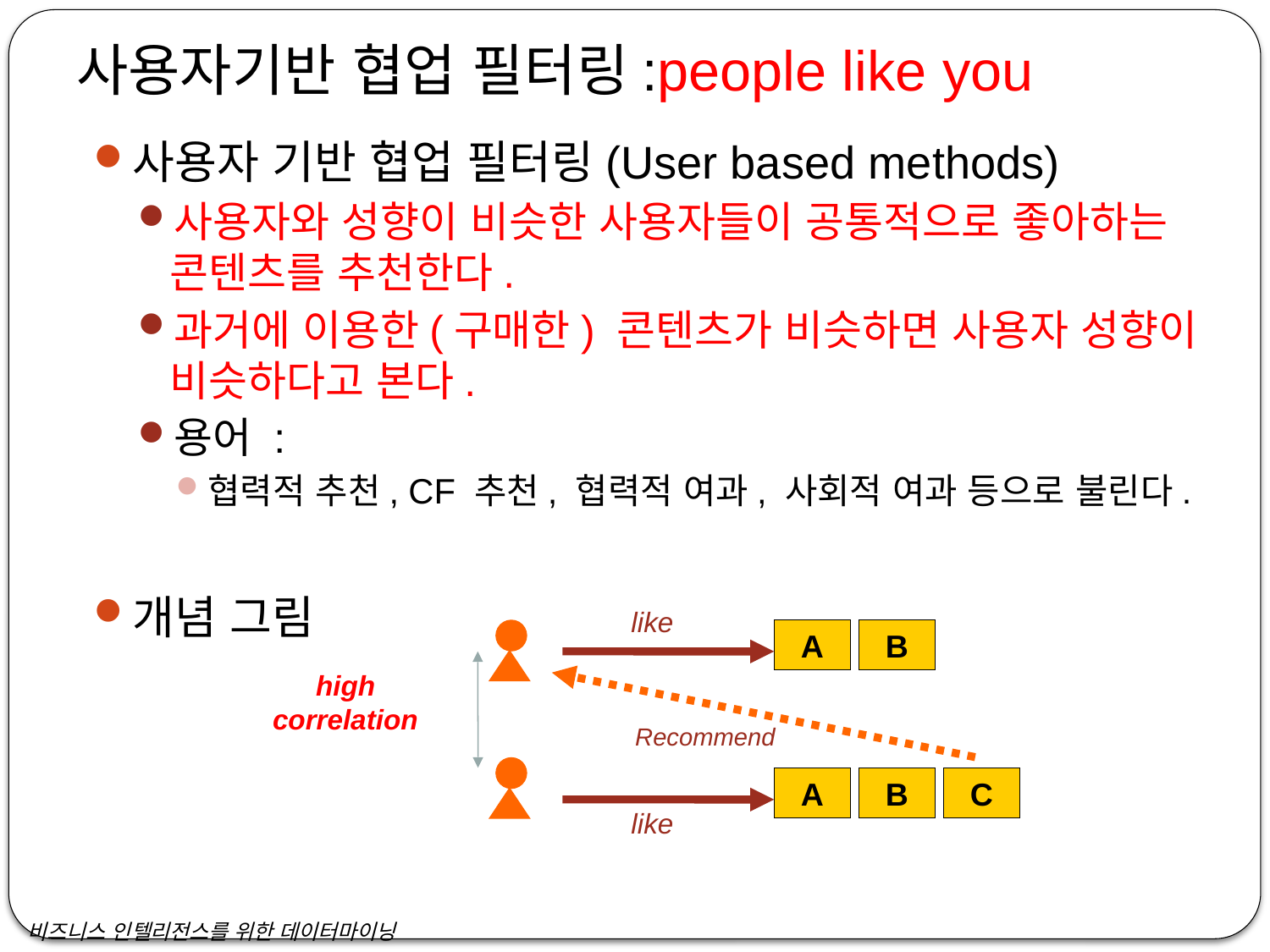

# 사용자기반 협업 필터링:people like you
사용자 기반 협업 필터링(User based methods)
사용자와 성향이 비슷한 사용자들이 공통적으로 좋아하는 콘텐츠를 추천한다.
과거에 이용한(구매한) 콘텐츠가 비슷하면 사용자 성향이 비슷하다고 본다.
용어 :
협력적 추천, CF 추천, 협력적 여과, 사회적 여과 등으로 불린다.

개념 그림

like

A
B

high
correlation

Recommend

A
B
C

like